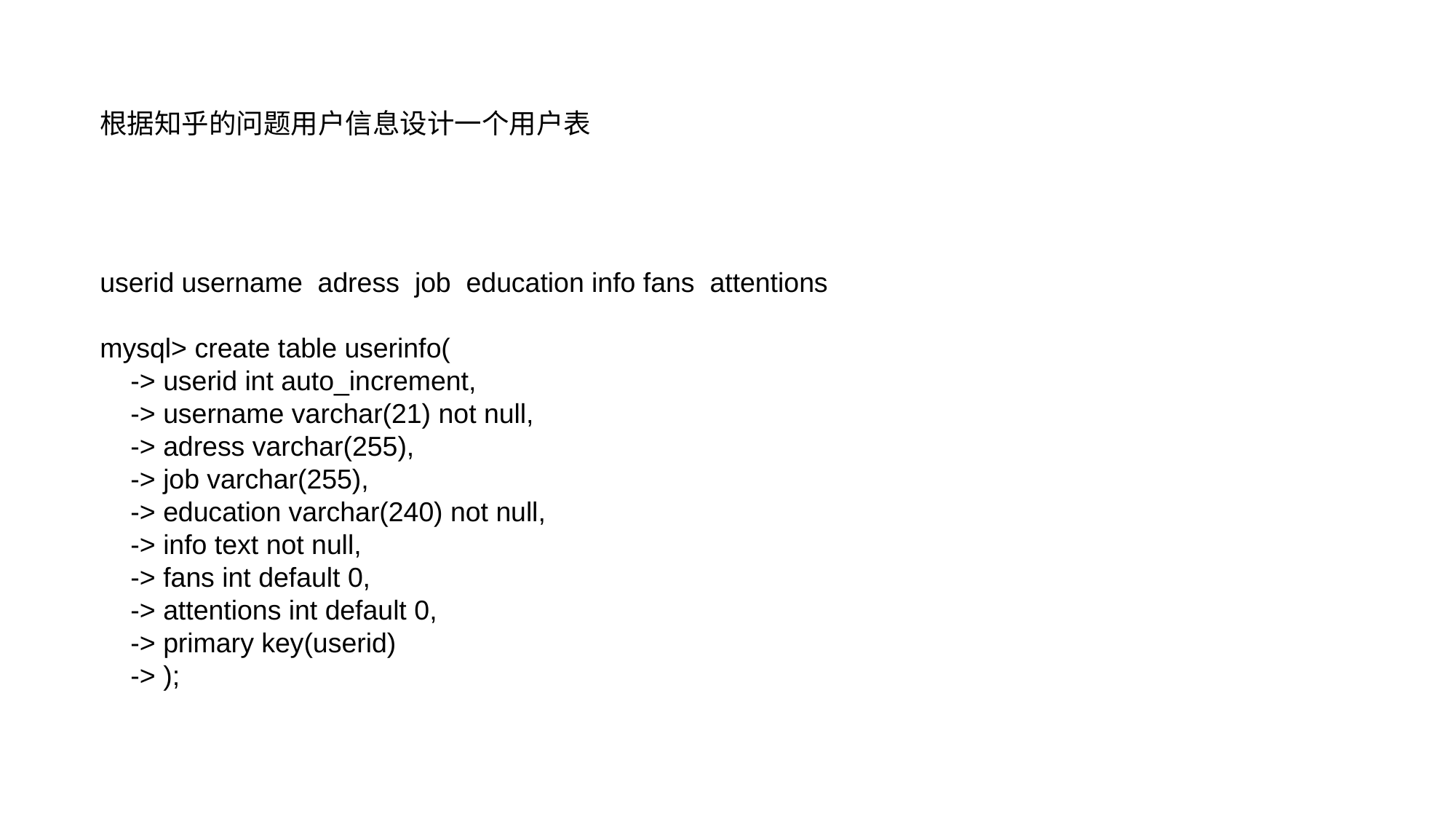

# 根据知乎的问题用户信息设计一个用户表
userid username  adress  job  education info fans  attentions

mysql> create table userinfo(
    -> userid int auto_increment,
    -> username varchar(21) not null,
    -> adress varchar(255),
    -> job varchar(255),
    -> education varchar(240) not null,
    -> info text not null,
    -> fans int default 0,
    -> attentions int default 0,
    -> primary key(userid)
    -> );